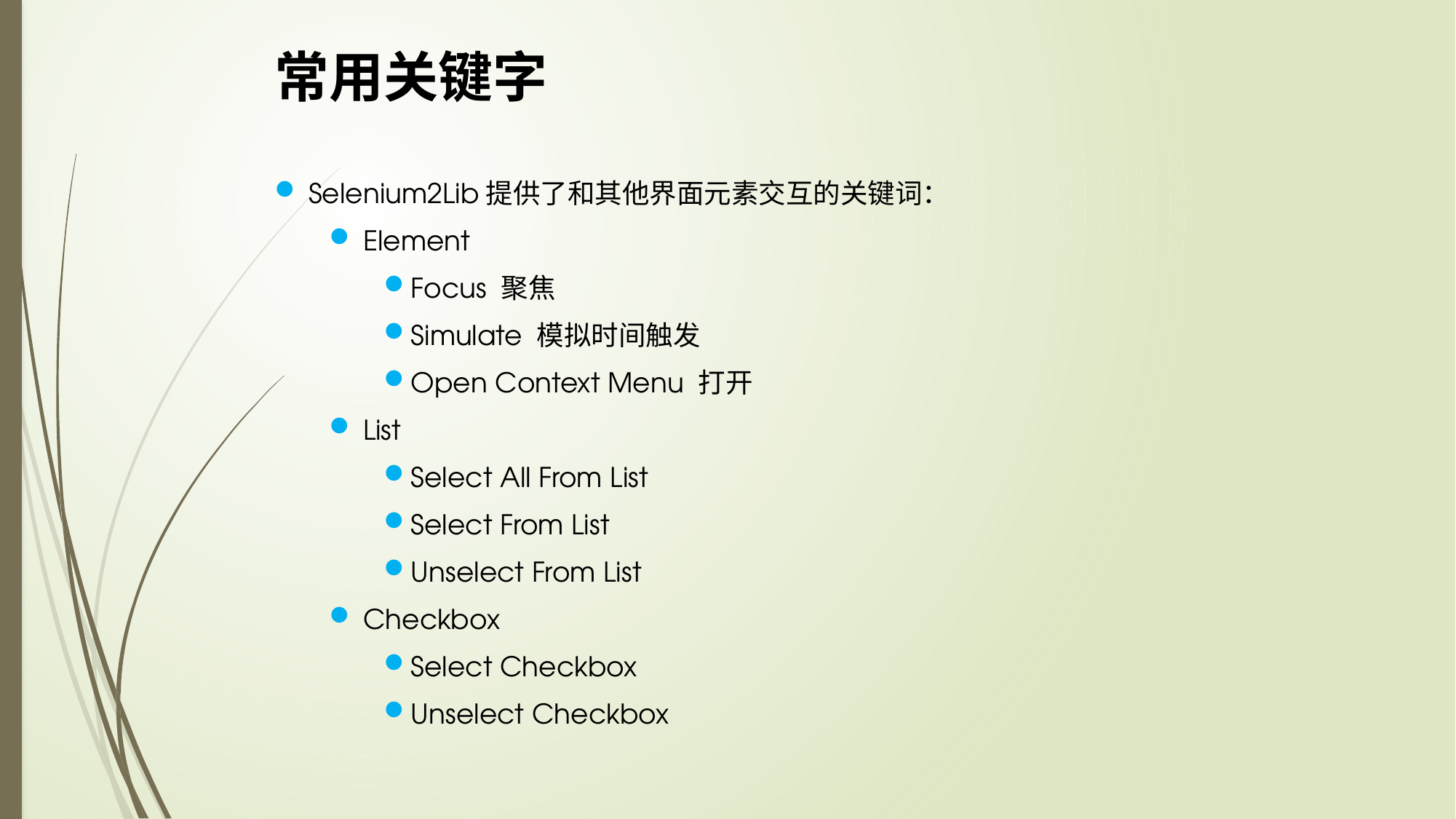

常用关键字
Selenium2Lib提供了和其他界面元素交互的关键词：
Element
Focus 聚焦
Simulate 模拟时间触发
Open Context Menu 打开
List
Select All From List
Select From List
Unselect From List
Checkbox
Select Checkbox
Unselect Checkbox